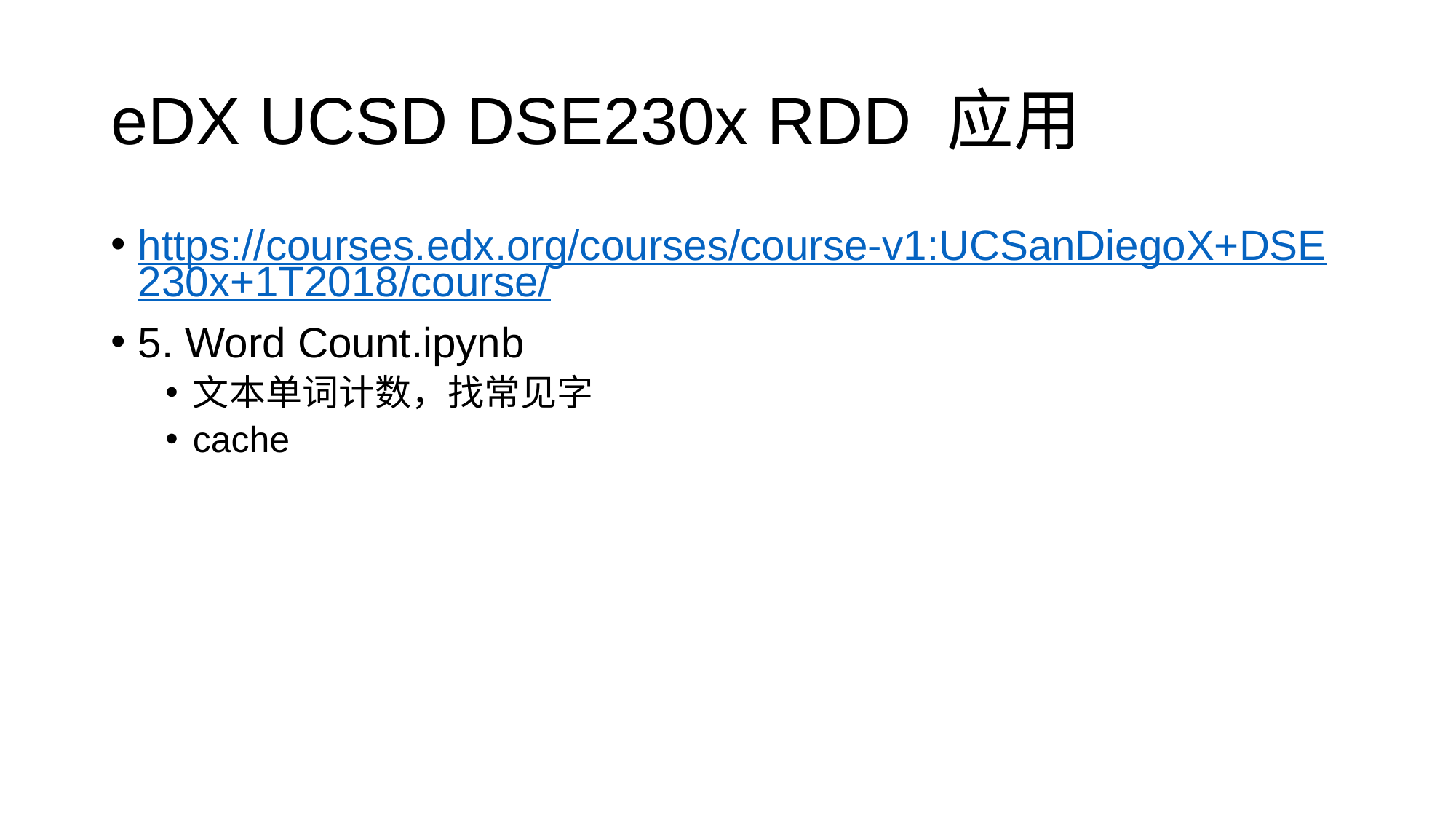

# eDX UCSD DSE230x RDD 应用
https://courses.edx.org/courses/course-v1:UCSanDiegoX+DSE230x+1T2018/course/
5. Word Count.ipynb
文本单词计数，找常见字
cache